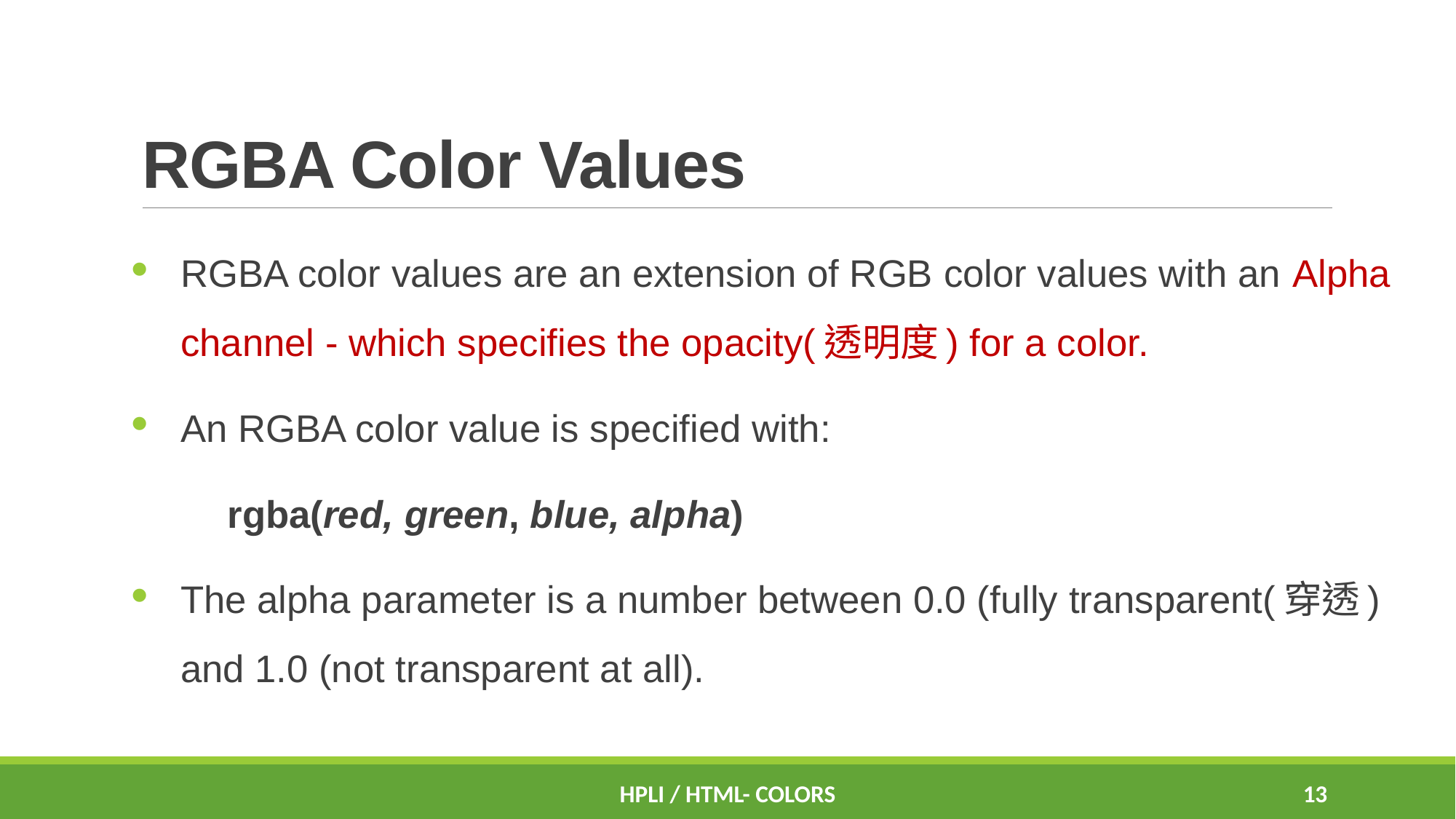

# RGBA Color Values
RGBA color values are an extension of RGB color values with an Alpha channel - which specifies the opacity(透明度) for a color.
An RGBA color value is specified with:
         rgba(red, green, blue, alpha)
The alpha parameter is a number between 0.0 (fully transparent(穿透) and 1.0 (not transparent at all).

HPLI / HTML- Colors
13